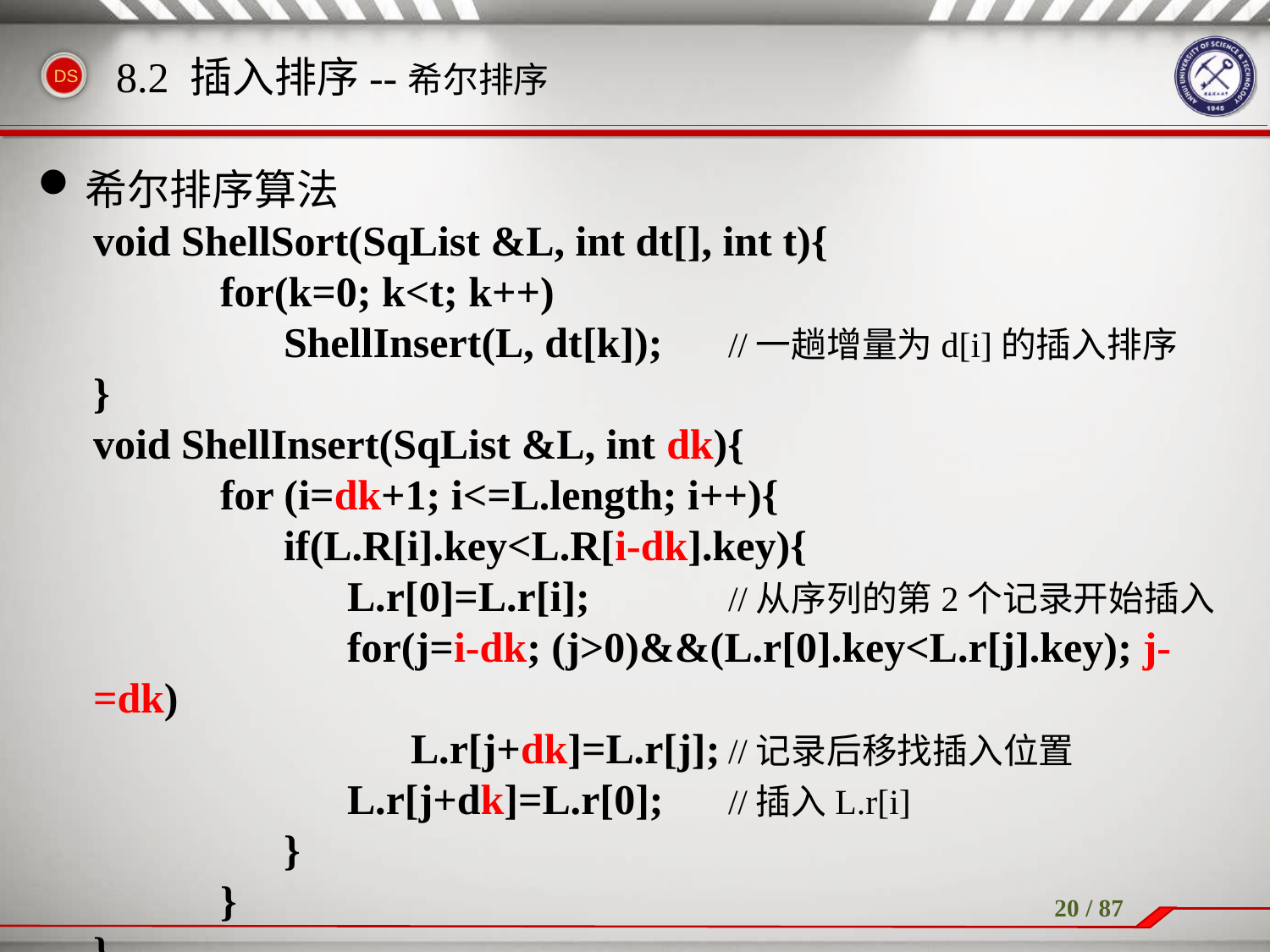

希尔排序算法
void ShellSort(SqList &L, int dt[], int t){
	for(k=0; k<t; k++)
	      ShellInsert(L, dt[k]);  	//一趟增量为d[i]的插入排序
}
void ShellInsert(SqList &L, int dk){
	for (i=dk+1; i<=L.length; i++){
	      if(L.R[i].key<L.R[i-dk].key){
		L.r[0]=L.r[i]; 		//从序列的第2个记录开始插入
		for(j=i-dk; (j>0)&&(L.r[0].key<L.r[j].key); j-=dk)
		      L.r[j+dk]=L.r[j];	//记录后移找插入位置
		L.r[j+dk]=L.r[0];	//插入L.r[i]
	      }
	}
}
8.2 插入排序--希尔排序